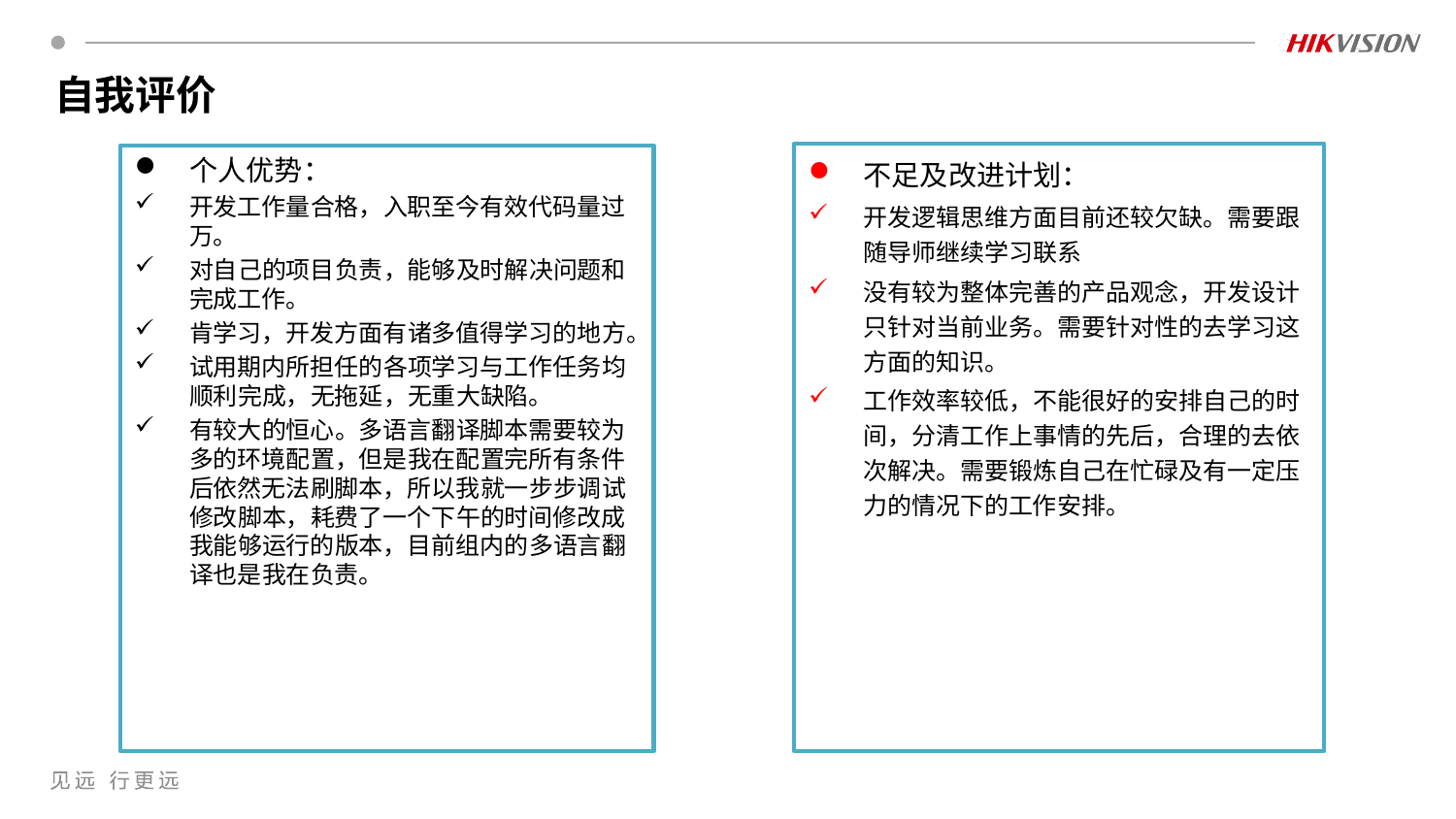

# 自我评价
不足及改进计划：
开发逻辑思维方面目前还较欠缺。需要跟随导师继续学习联系
没有较为整体完善的产品观念，开发设计只针对当前业务。需要针对性的去学习这方面的知识。
工作效率较低，不能很好的安排自己的时间，分清工作上事情的先后，合理的去依次解决。需要锻炼自己在忙碌及有一定压力的情况下的工作安排。
个人优势：
开发工作量合格，入职至今有效代码量过万。
对自己的项目负责，能够及时解决问题和完成工作。
肯学习，开发方面有诸多值得学习的地方。
试用期内所担任的各项学习与工作任务均顺利完成，无拖延，无重大缺陷。
有较大的恒心。多语言翻译脚本需要较为多的环境配置，但是我在配置完所有条件后依然无法刷脚本，所以我就一步步调试修改脚本，耗费了一个下午的时间修改成我能够运行的版本，目前组内的多语言翻译也是我在负责。